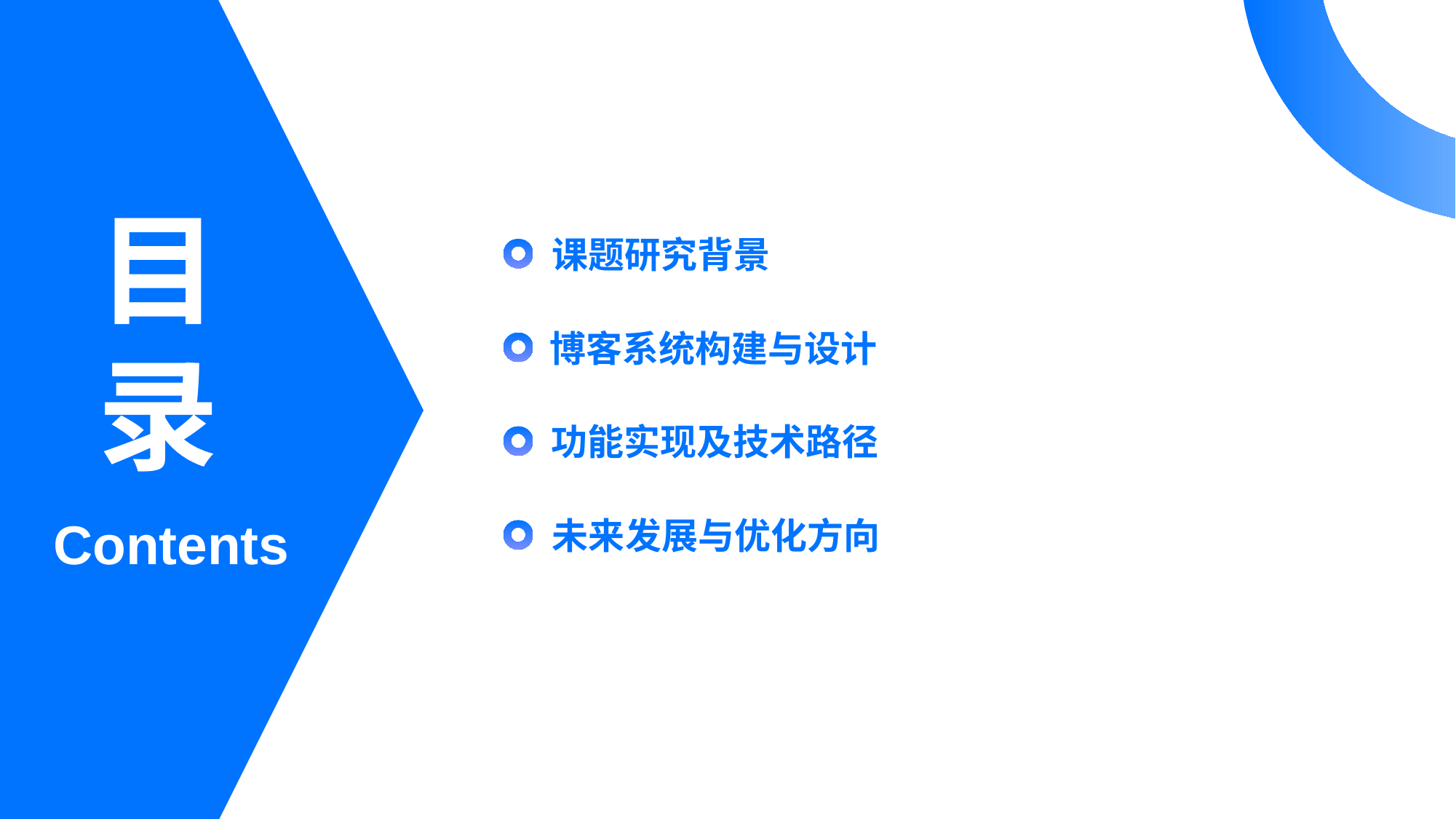

目录
课题研究背景

博客系统构建与设计

功能实现及技术路径

未来发展与优化方向

Contents